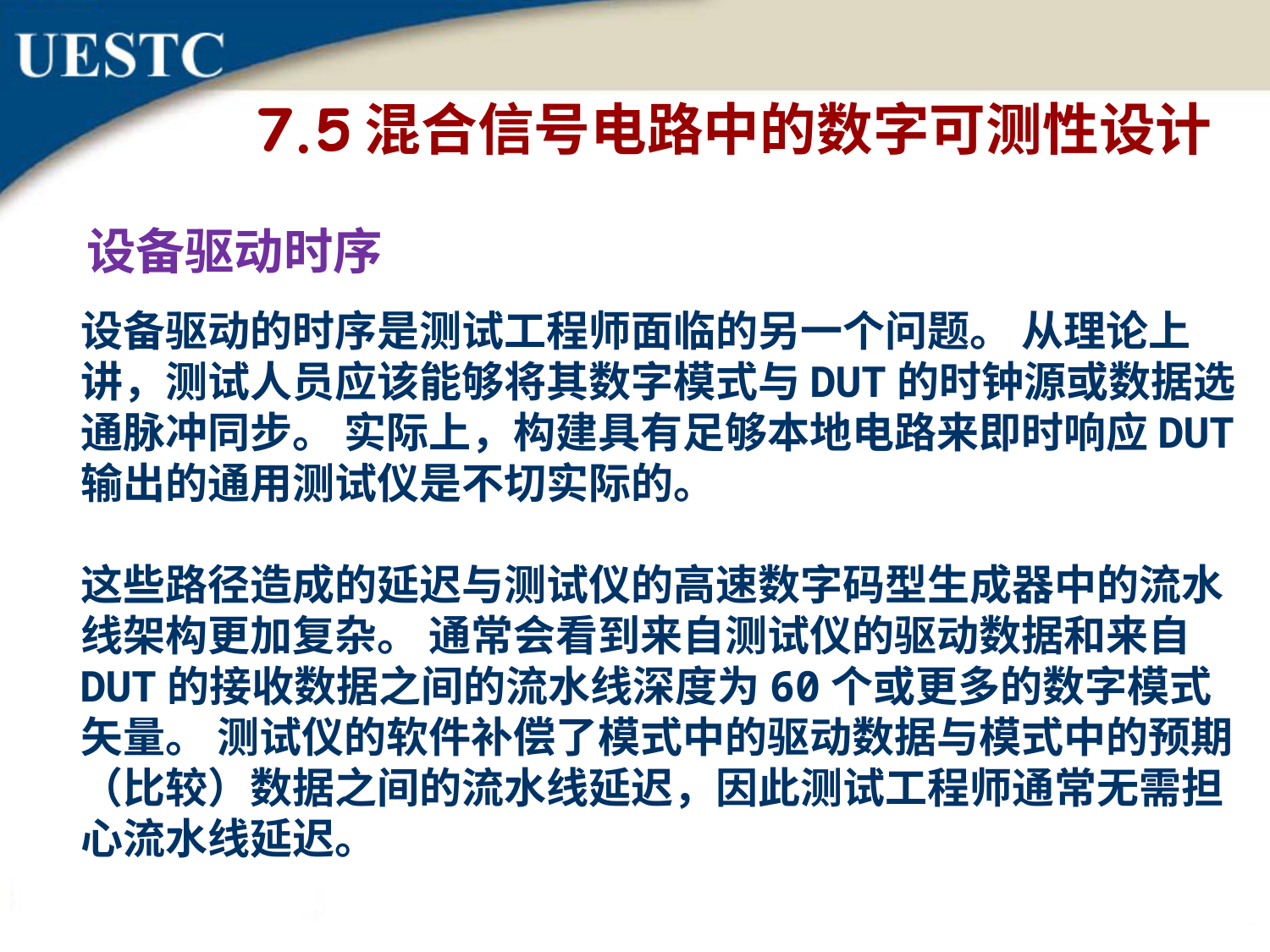

7.5混合信号电路中的数字可测性设计
设备驱动时序
设备驱动的时序是测试工程师面临的另一个问题。 从理论上讲，测试人员应该能够将其数字模式与DUT的时钟源或数据选通脉冲同步。 实际上，构建具有足够本地电路来即时响应DUT输出的通用测试仪是不切实际的。

这些路径造成的延迟与测试仪的高速数字码型生成器中的流水线架构更加复杂。 通常会看到来自测试仪的驱动数据和来自DUT的接收数据之间的流水线深度为60个或更多的数字模式矢量。 测试仪的软件补偿了模式中的驱动数据与模式中的预期（比较）数据之间的流水线延迟，因此测试工程师通常无需担心流水线延迟。